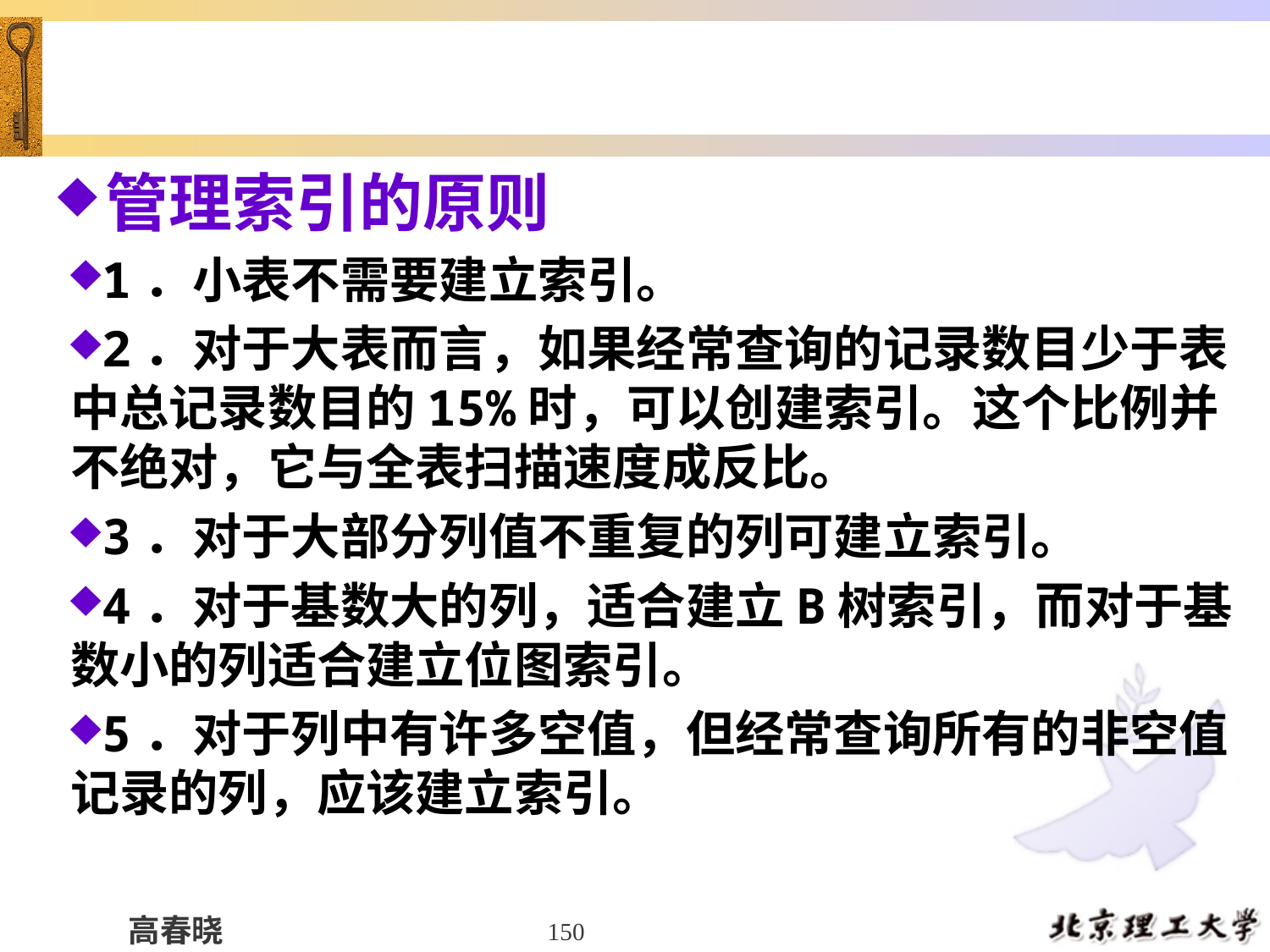

#
管理索引的原则
1．小表不需要建立索引。
2．对于大表而言，如果经常查询的记录数目少于表中总记录数目的15%时，可以创建索引。这个比例并不绝对，它与全表扫描速度成反比。
3．对于大部分列值不重复的列可建立索引。
4．对于基数大的列，适合建立B树索引，而对于基数小的列适合建立位图索引。
5．对于列中有许多空值，但经常查询所有的非空值记录的列，应该建立索引。
150